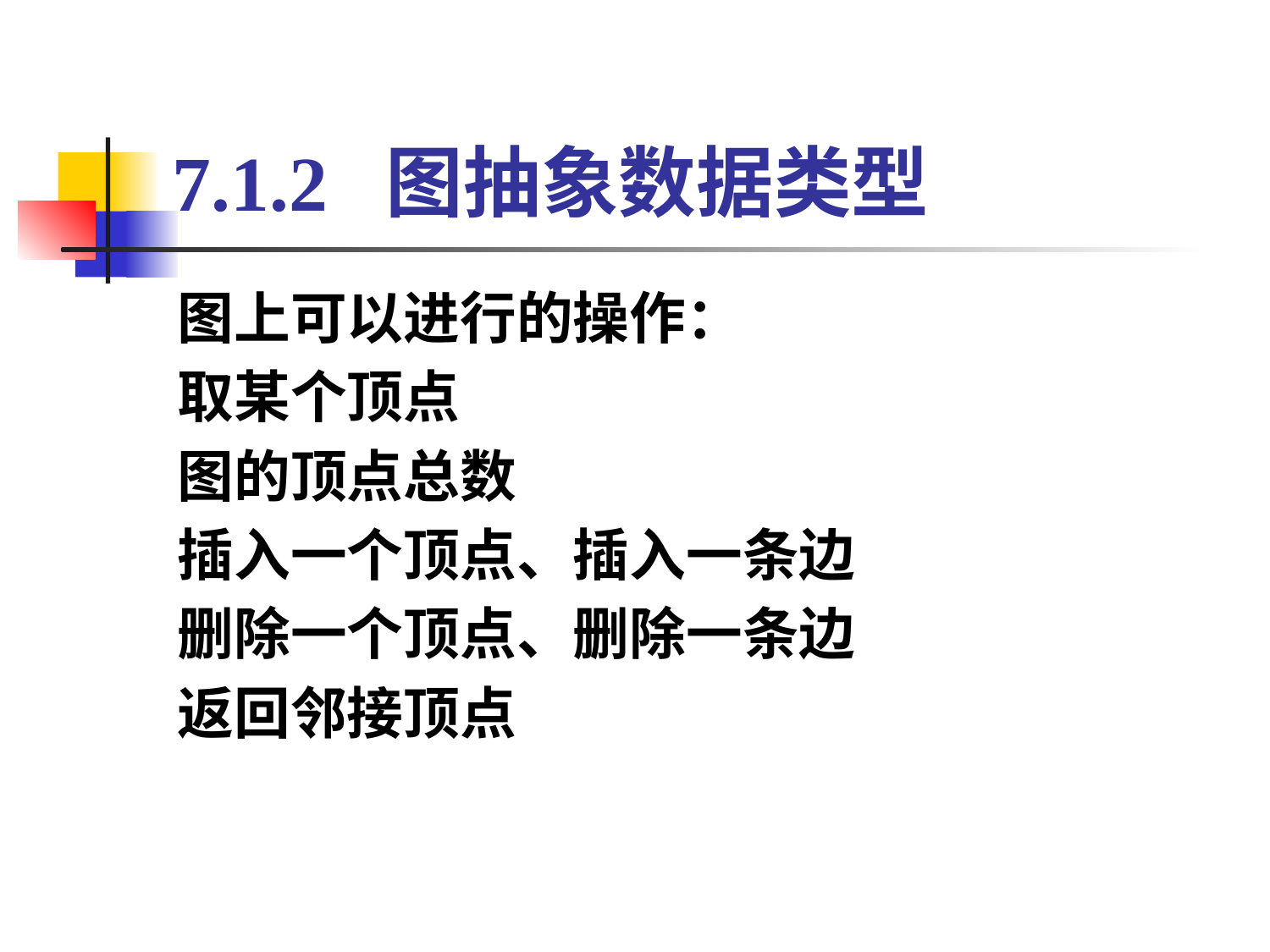

# 7.1.2  图抽象数据类型
图上可以进行的操作：
取某个顶点
图的顶点总数
插入一个顶点、插入一条边
删除一个顶点、删除一条边
返回邻接顶点
20